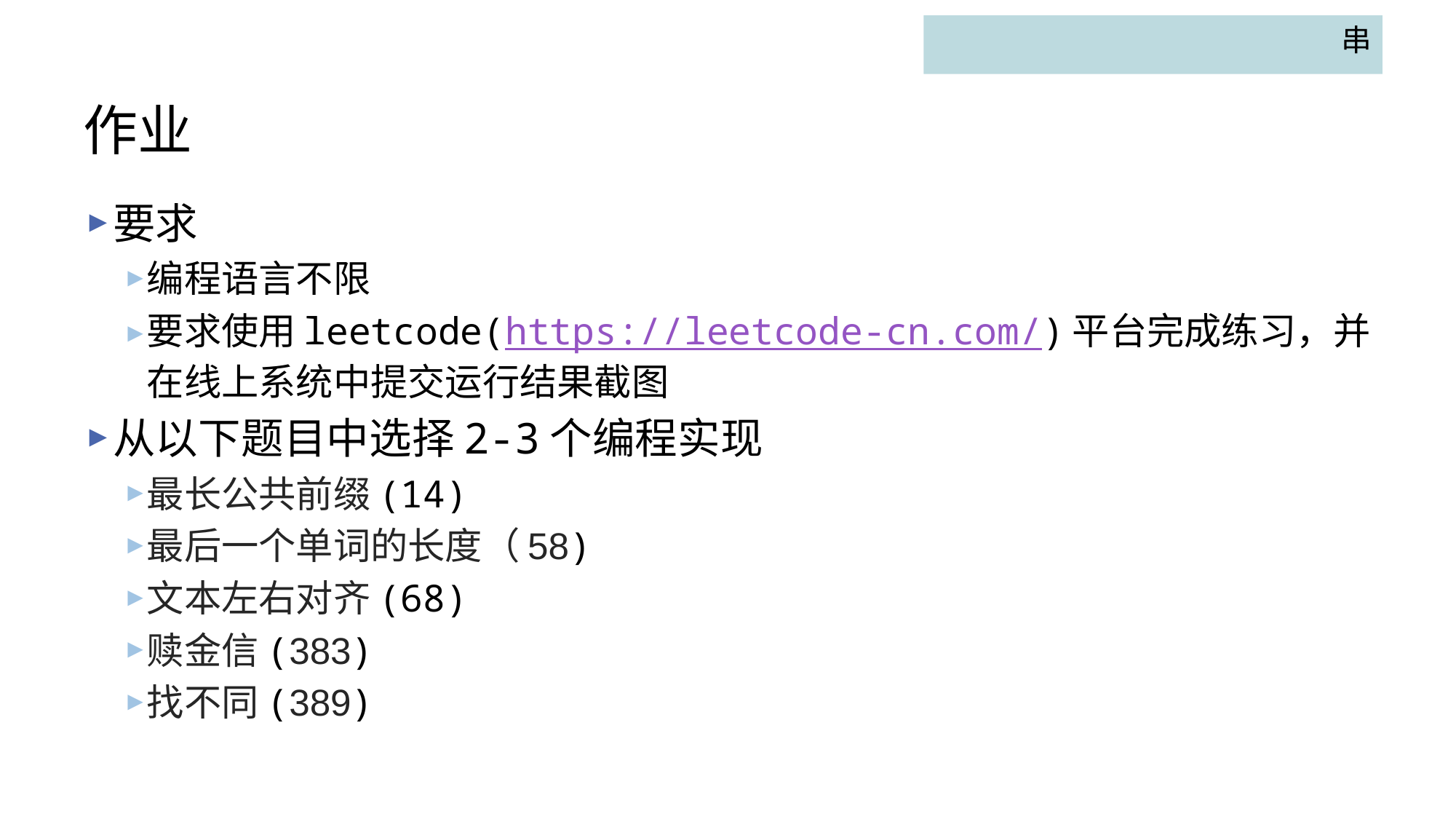

串
# 作业
要求
编程语言不限
要求使用leetcode(https://leetcode-cn.com/)平台完成练习，并在线上系统中提交运行结果截图
从以下题目中选择2-3个编程实现
最长公共前缀(14)
最后一个单词的长度（58)
文本左右对齐(68)
赎金信(383)
找不同(389)